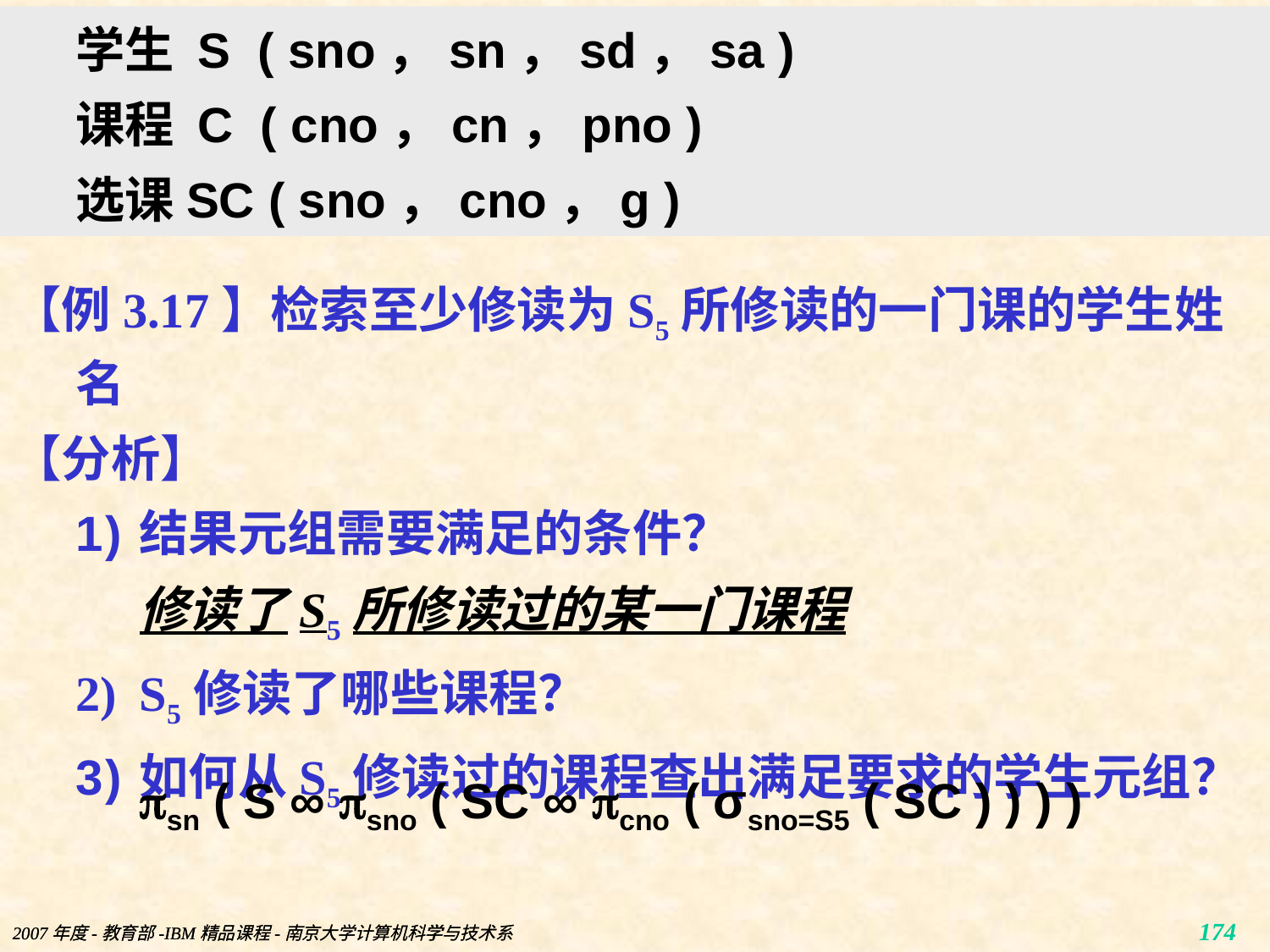

# 3.3.5  关系代数实例
学生 S  ( sno，sn，sd，sa )
课程 C  ( cno，cn，pno )
选课SC ( sno，cno，g )
【例3.17】检索至少修读为S5所修读的一门课的学生姓名
【分析】
结果元组需要满足的条件？
修读了S5所修读过的某一门课程
S5修读了哪些课程？
如何从S5修读过的课程查出满足要求的学生元组？
πsn ( S ∞ πsno ( SC ∞ πcno ( σsno=S5 ( SC ) ) ) )
174
2007年度-教育部-IBM精品课程-南京大学计算机科学与技术系
2007年度-教育部-IBM精品课程-南京大学计算机科学与技术系